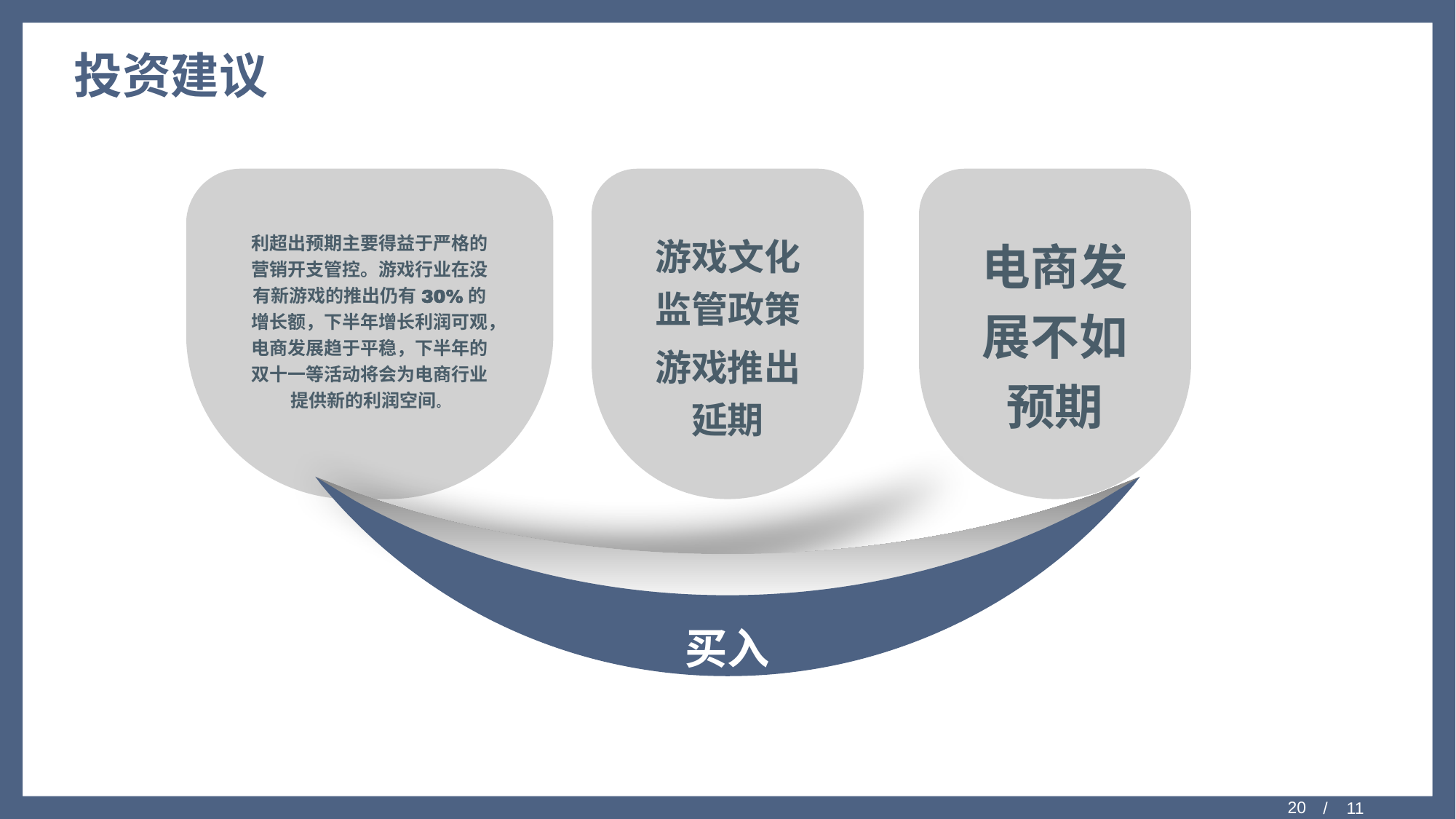

# 投资建议
利超出预期主要得益于严格的营销开支管控。游戏行业在没有新游戏的推出仍有30%的增长额，下半年增长利润可观，电商发展趋于平稳，下半年的双十一等活动将会为电商行业提供新的利润空间。
游戏文化监管政策
游戏推出延期
电商发展不如预期

买入
/    11
20